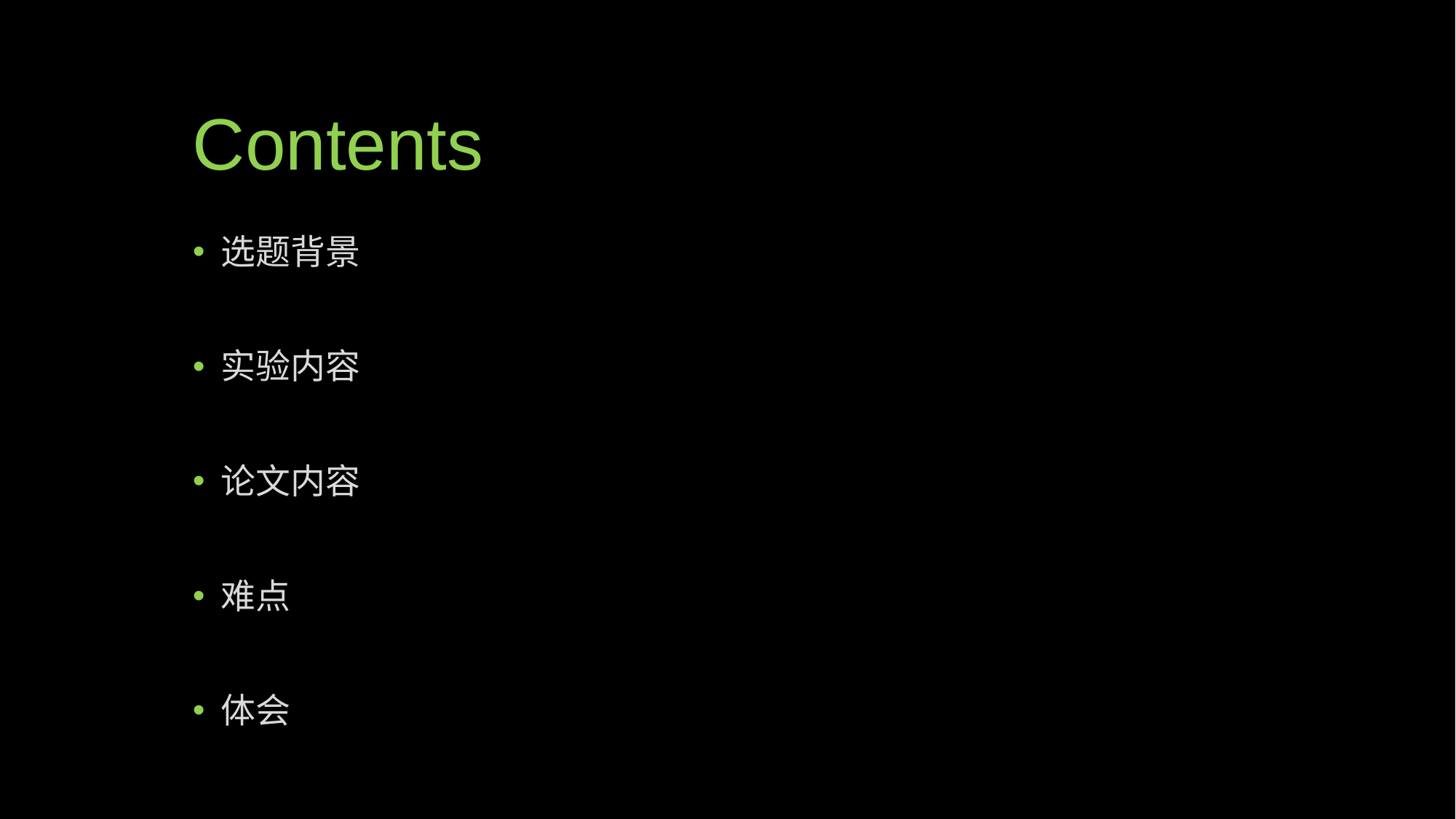

# Contents
选题背景

实验内容

论文内容

难点

体会